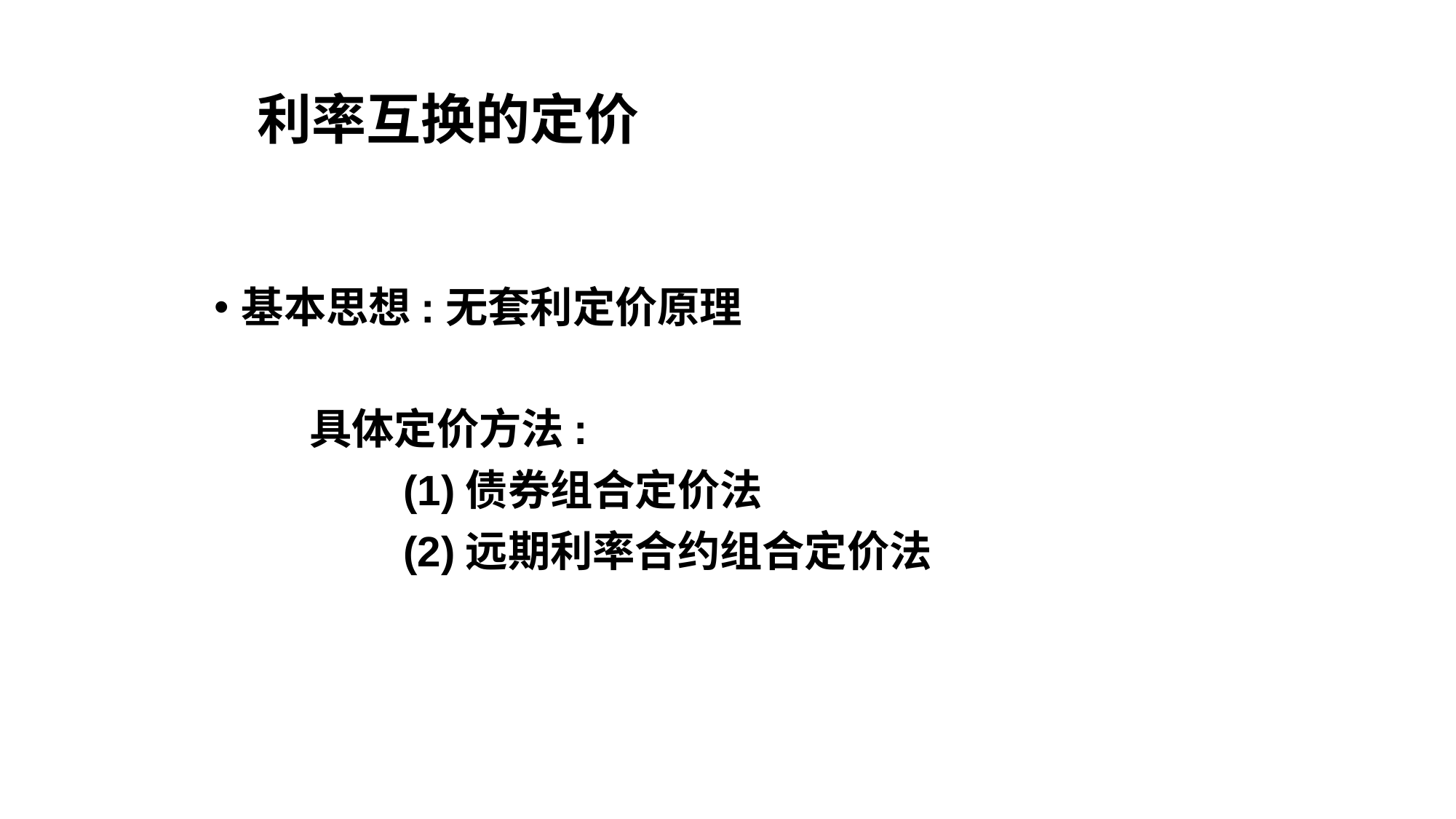

# 利率互换的定价
基本思想:无套利定价原理

         具体定价方法:
                (1)债券组合定价法
                (2)远期利率合约组合定价法